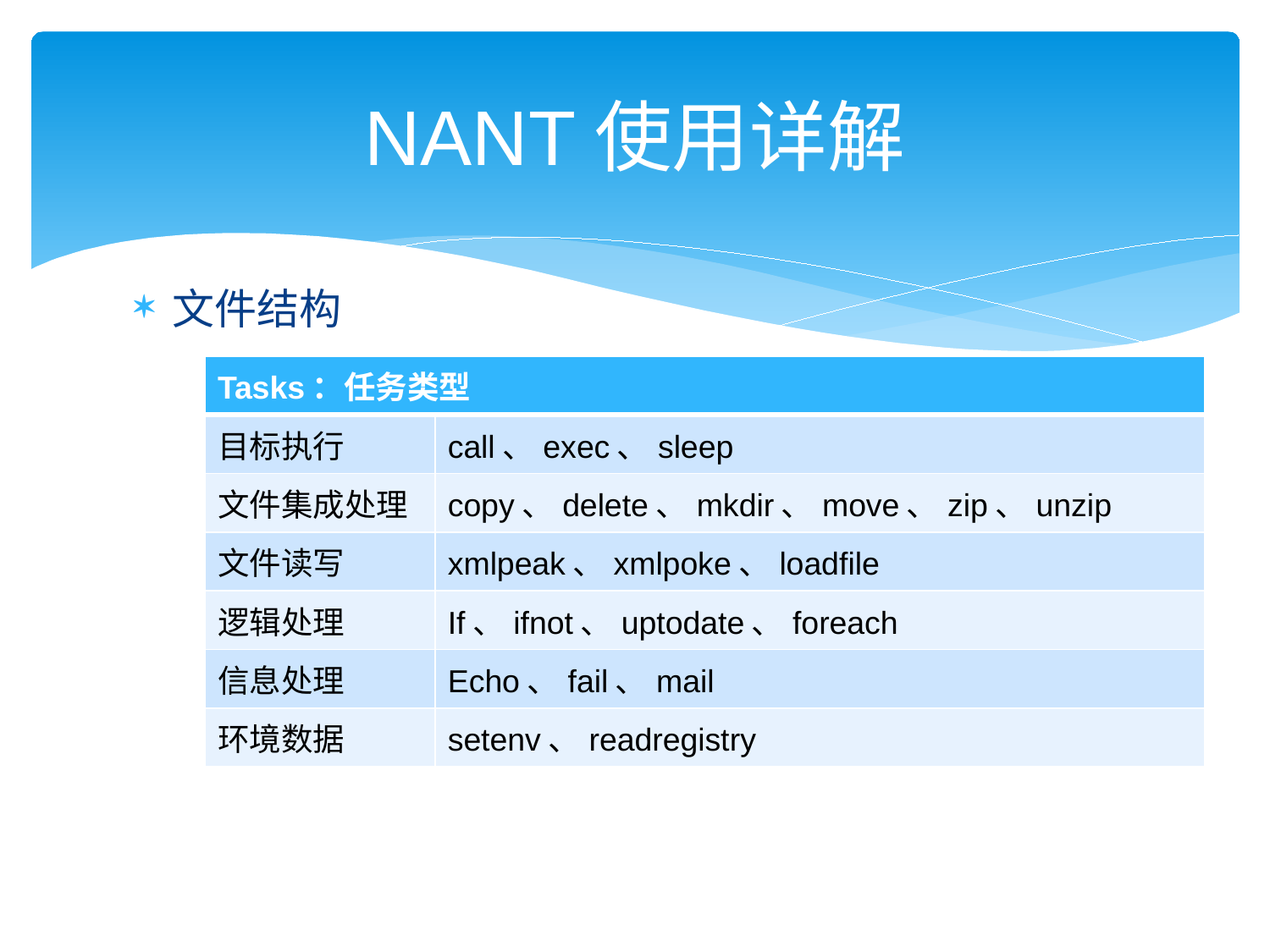

# NANT使用详解
文件结构

| Tasks：任务类型 |  |
| --- | --- |
| 目标执行 | call、exec、sleep |
| 文件集成处理 | copy、delete、mkdir、move、zip、unzip |
| 文件读写 | xmlpeak、xmlpoke、loadfile |
| 逻辑处理 | If、ifnot、uptodate、foreach |
| 信息处理 | Echo、fail、mail |
| 环境数据 | setenv、readregistry |